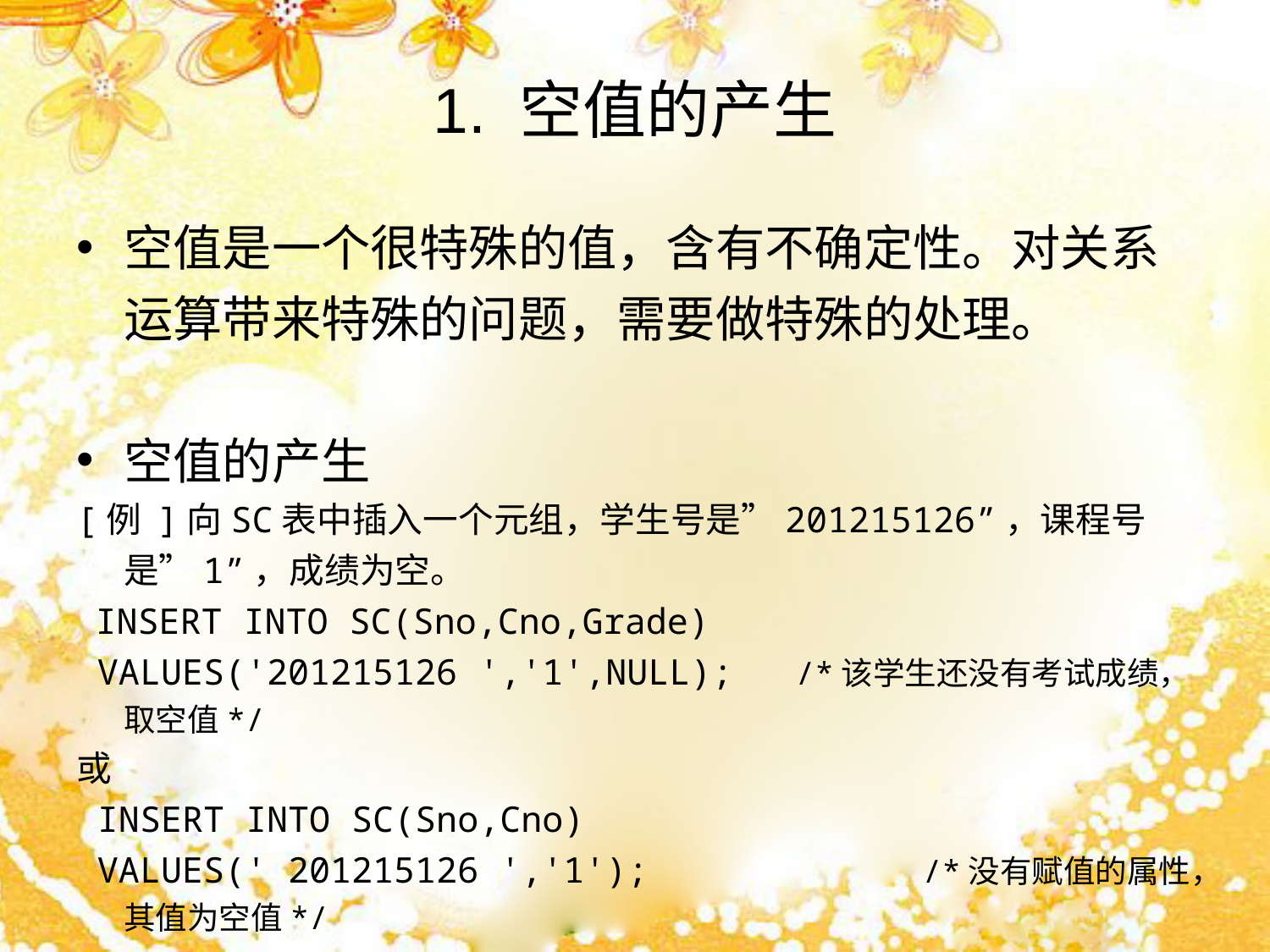

# 1. 空值的产生
空值是一个很特殊的值，含有不确定性。对关系运算带来特殊的问题，需要做特殊的处理。

空值的产生
[例 ]向SC表中插入一个元组，学生号是”201215126”，课程号是”1”，成绩为空。
 INSERT INTO SC(Sno,Cno,Grade)
 VALUES('201215126 ','1',NULL);   /*该学生还没有考试成绩，取空值*/
或
 INSERT INTO SC(Sno,Cno)
 VALUES(' 201215126 ','1');             /*没有赋值的属性，其值为空值*/